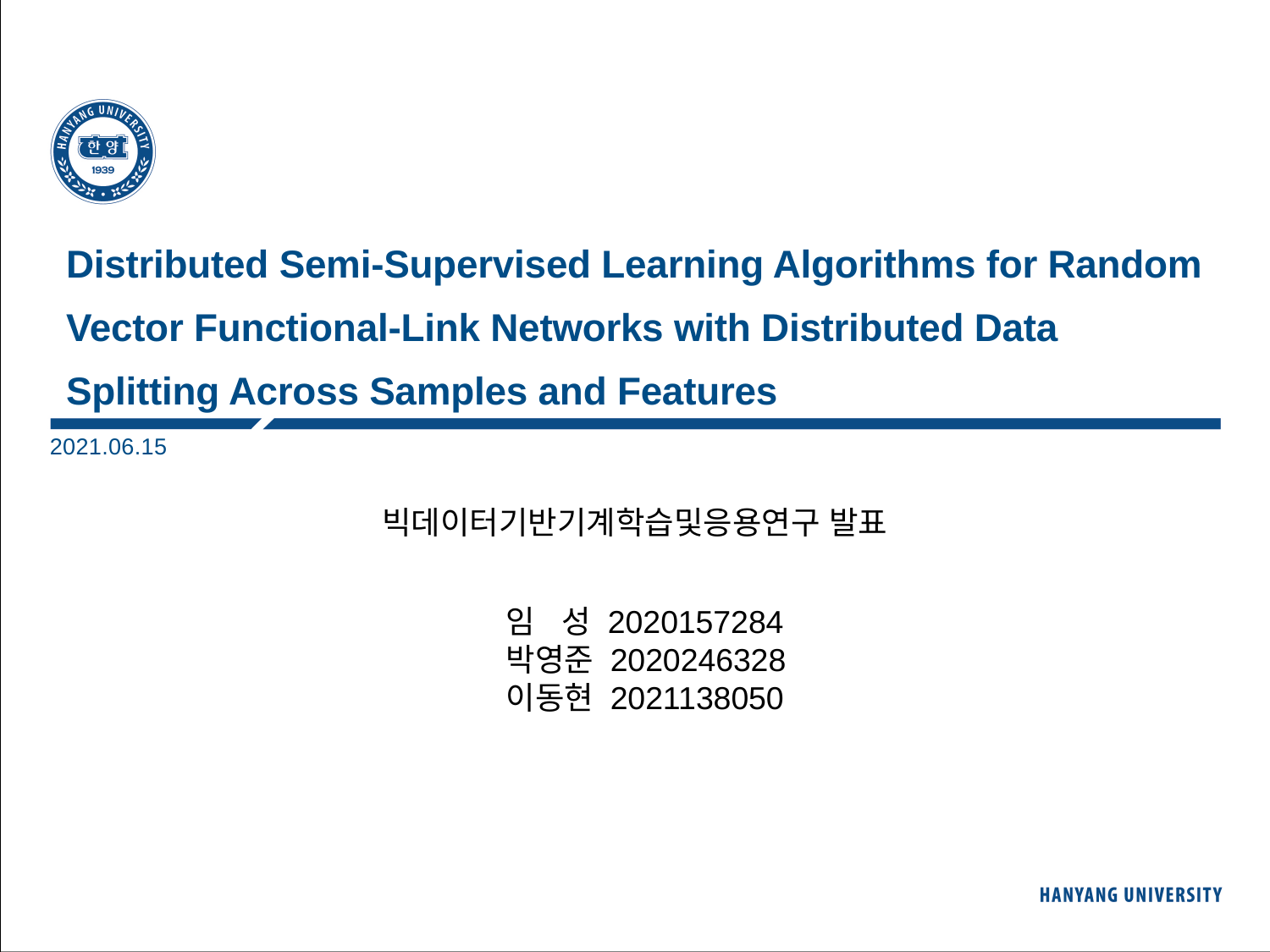

Distributed Semi-Supervised Learning Algorithms for Random Vector Functional-Link Networks with Distributed Data Splitting Across Samples and Features
2021.06.15
빅데이터기반기계학습및응용연구 발표
임   성 2020157284
박영준 2020246328
이동현 2021138050